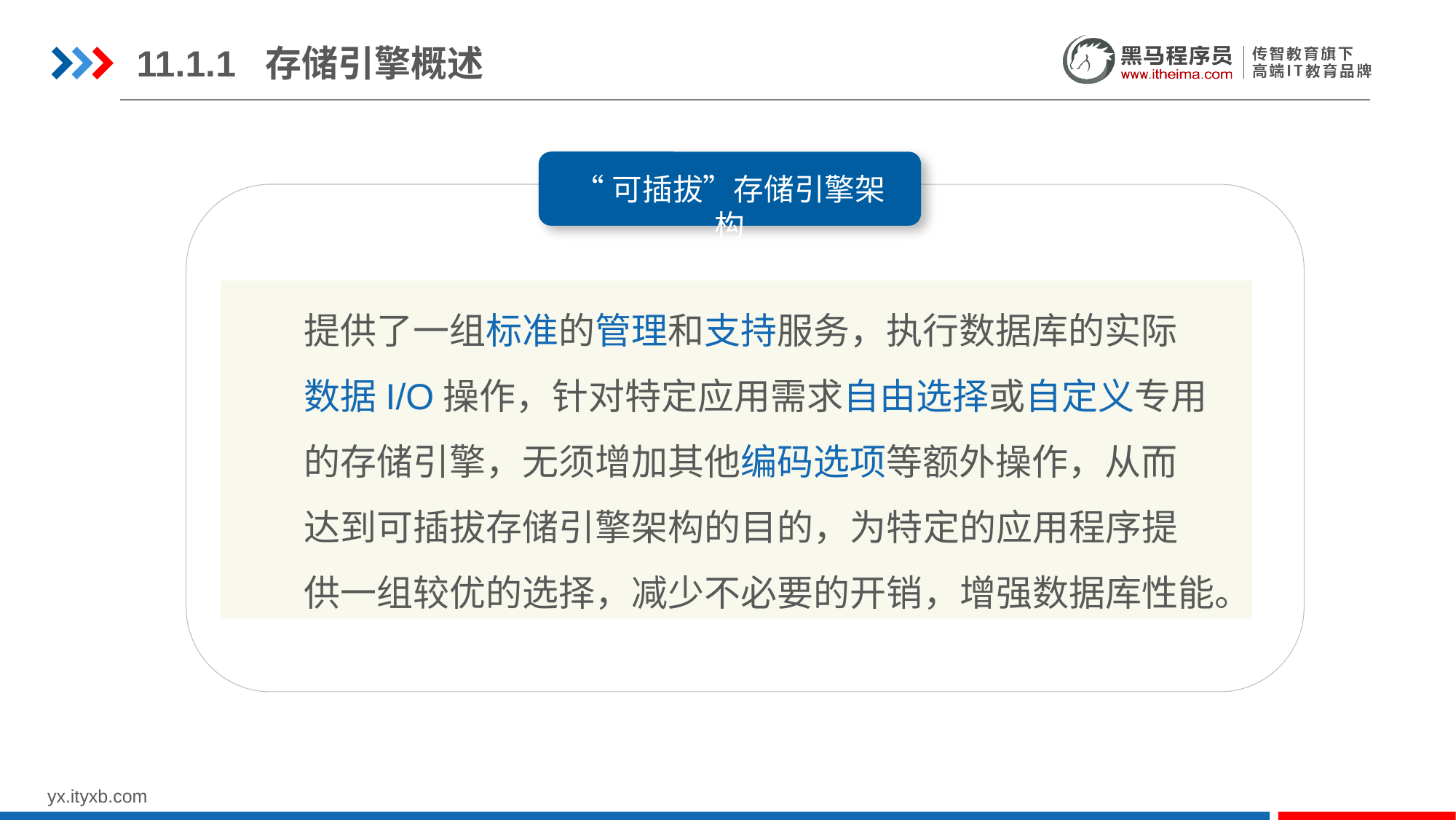

11.1.1  存储引擎概述

“可插拔”存储引擎架构

提供了一组标准的管理和支持服务，执行数据库的实际
数据I/O操作，针对特定应用需求自由选择或自定义专用
的存储引擎，无须增加其他编码选项等额外操作，从而
达到可插拔存储引擎架构的目的，为特定的应用程序提
供一组较优的选择，减少不必要的开销，增强数据库性能。